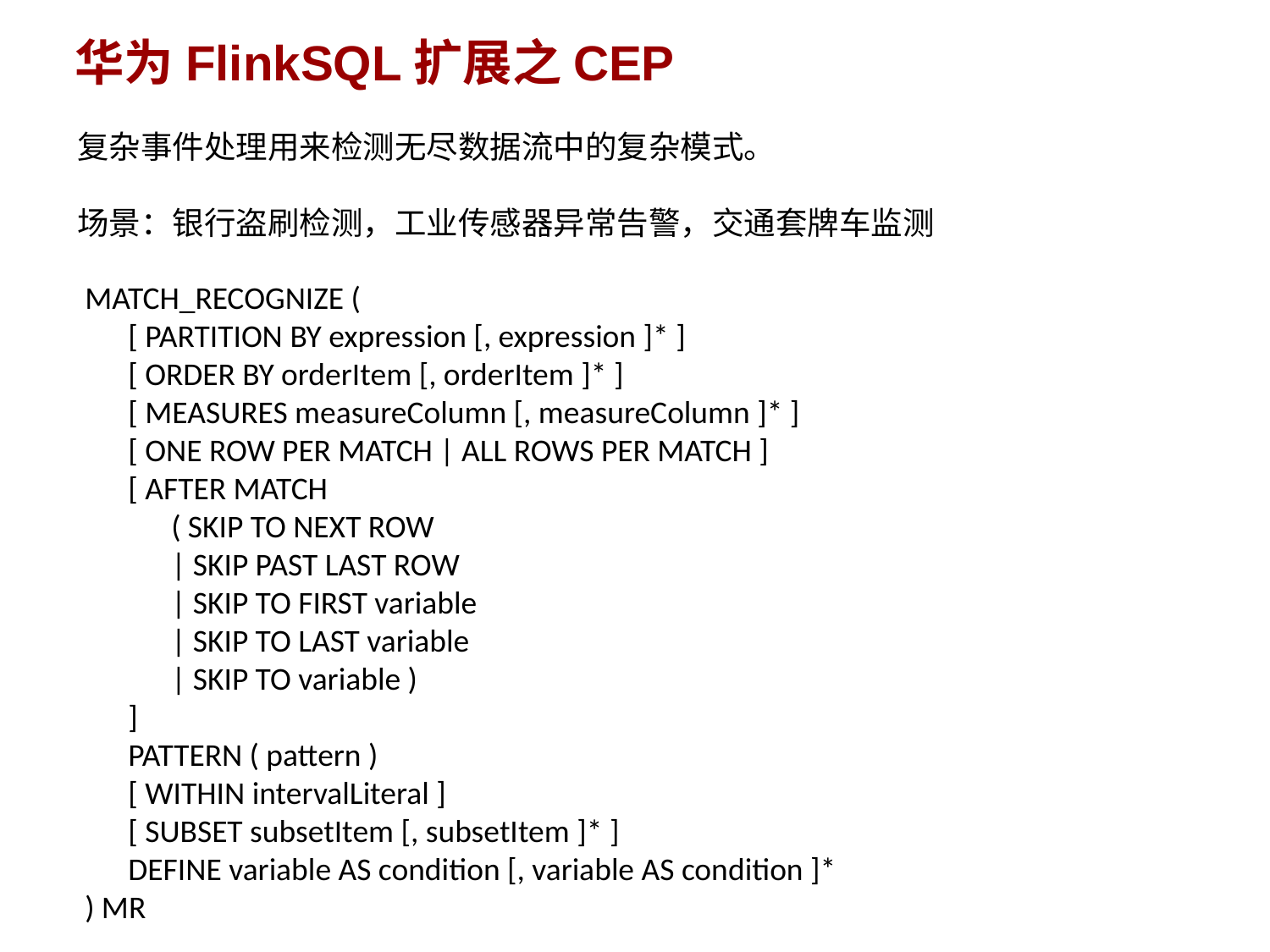

# 华为FlinkSQL扩展之CEP
复杂事件处理用来检测无尽数据流中的复杂模式。

场景：银行盗刷检测，工业传感器异常告警，交通套牌车监测
MATCH_RECOGNIZE (
      [ PARTITION BY expression [, expression ]* ]
      [ ORDER BY orderItem [, orderItem ]* ]
      [ MEASURES measureColumn [, measureColumn ]* ]
      [ ONE ROW PER MATCH | ALL ROWS PER MATCH ]
      [ AFTER MATCH
            ( SKIP TO NEXT ROW
            | SKIP PAST LAST ROW
            | SKIP TO FIRST variable
            | SKIP TO LAST variable
            | SKIP TO variable )
      ]
      PATTERN ( pattern )
      [ WITHIN intervalLiteral ]
      [ SUBSET subsetItem [, subsetItem ]* ]
      DEFINE variable AS condition [, variable AS condition ]*
) MR